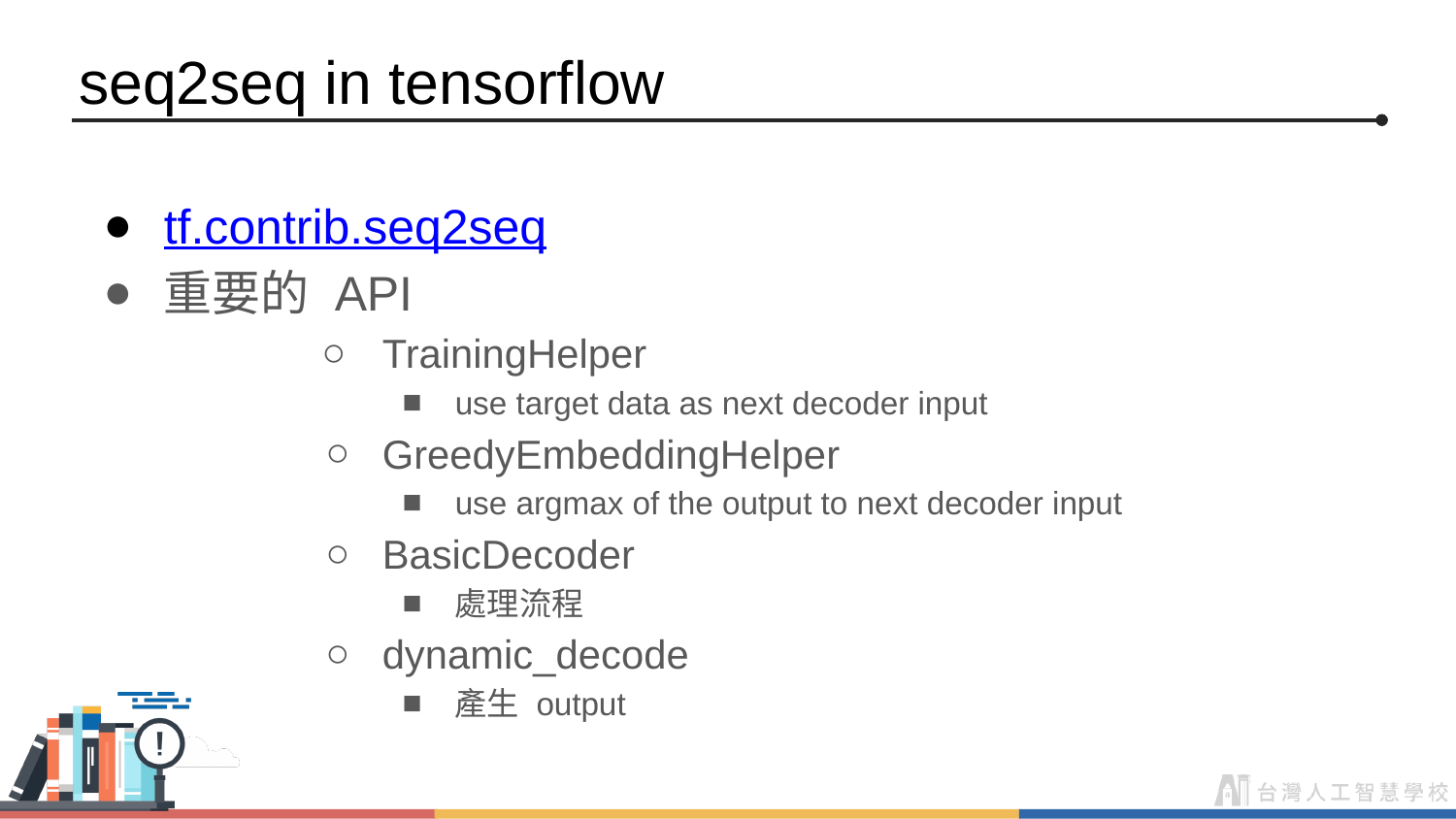

# seq2seq in tensorflow
tf.contrib.seq2seq
重要的 API
TrainingHelper
use target data as next decoder input
GreedyEmbeddingHelper
use argmax of the output to next decoder input
BasicDecoder
處理流程
dynamic_decode
產生 output